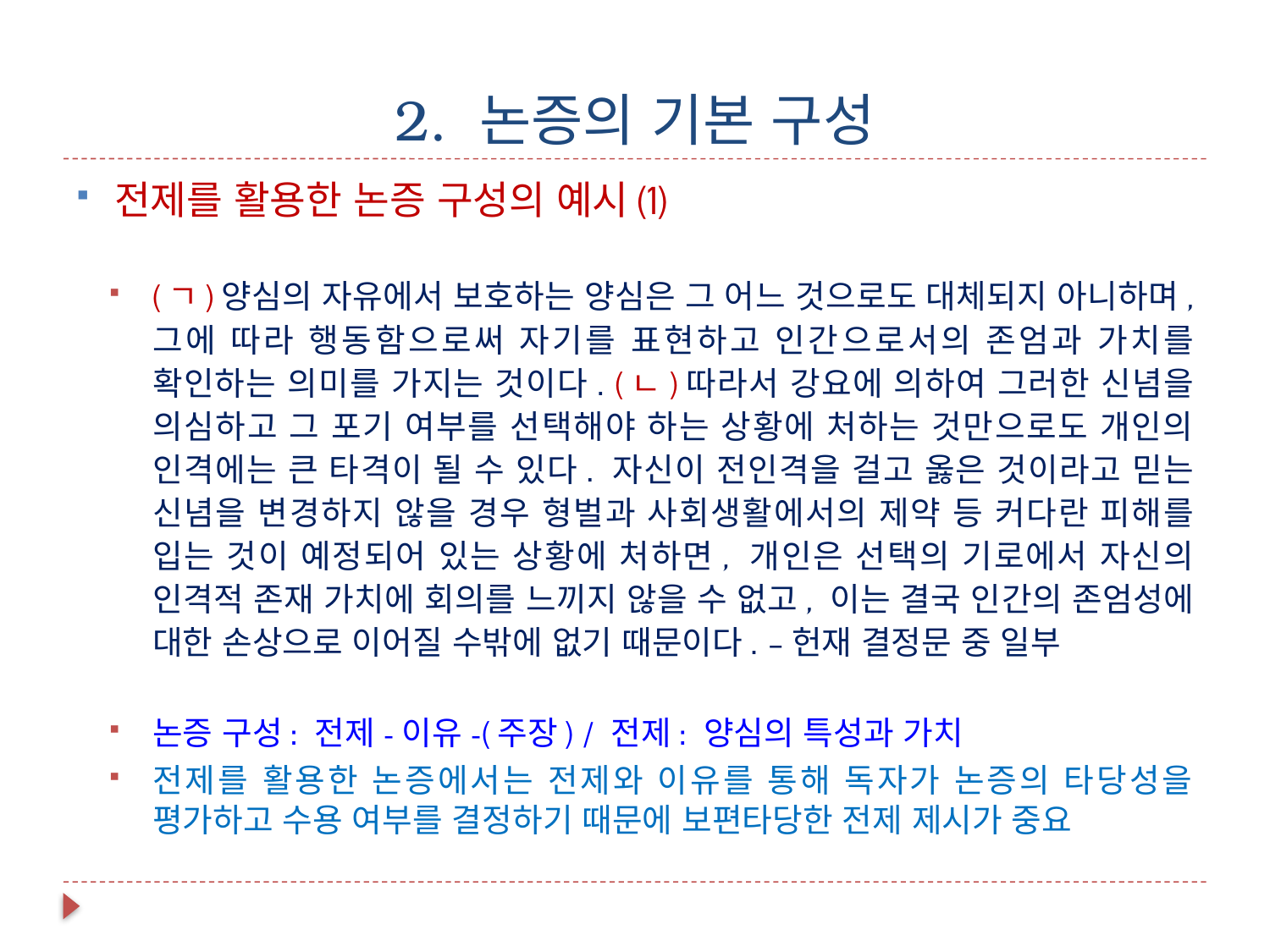

# 2. 논증의 기본 구성
전제를 활용한 논증 구성의 예시(1)

(ㄱ)양심의 자유에서 보호하는 양심은 그 어느 것으로도 대체되지 아니하며, 그에 따라 행동함으로써 자기를 표현하고 인간으로서의 존엄과 가치를 확인하는 의미를 가지는 것이다. (ㄴ)따라서 강요에 의하여 그러한 신념을 의심하고 그 포기 여부를 선택해야 하는 상황에 처하는 것만으로도 개인의 인격에는 큰 타격이 될 수 있다. 자신이 전인격을 걸고 옳은 것이라고 믿는 신념을 변경하지 않을 경우 형벌과 사회생활에서의 제약 등 커다란 피해를 입는 것이 예정되어 있는 상황에 처하면, 개인은 선택의 기로에서 자신의 인격적 존재 가치에 회의를 느끼지 않을 수 없고, 이는 결국 인간의 존엄성에 대한 손상으로 이어질 수밖에 없기 때문이다. –헌재 결정문 중 일부

논증 구성: 전제-이유-(주장) / 전제: 양심의 특성과 가치
전제를 활용한 논증에서는 전제와 이유를 통해 독자가 논증의 타당성을 평가하고 수용 여부를 결정하기 때문에 보편타당한 전제 제시가 중요